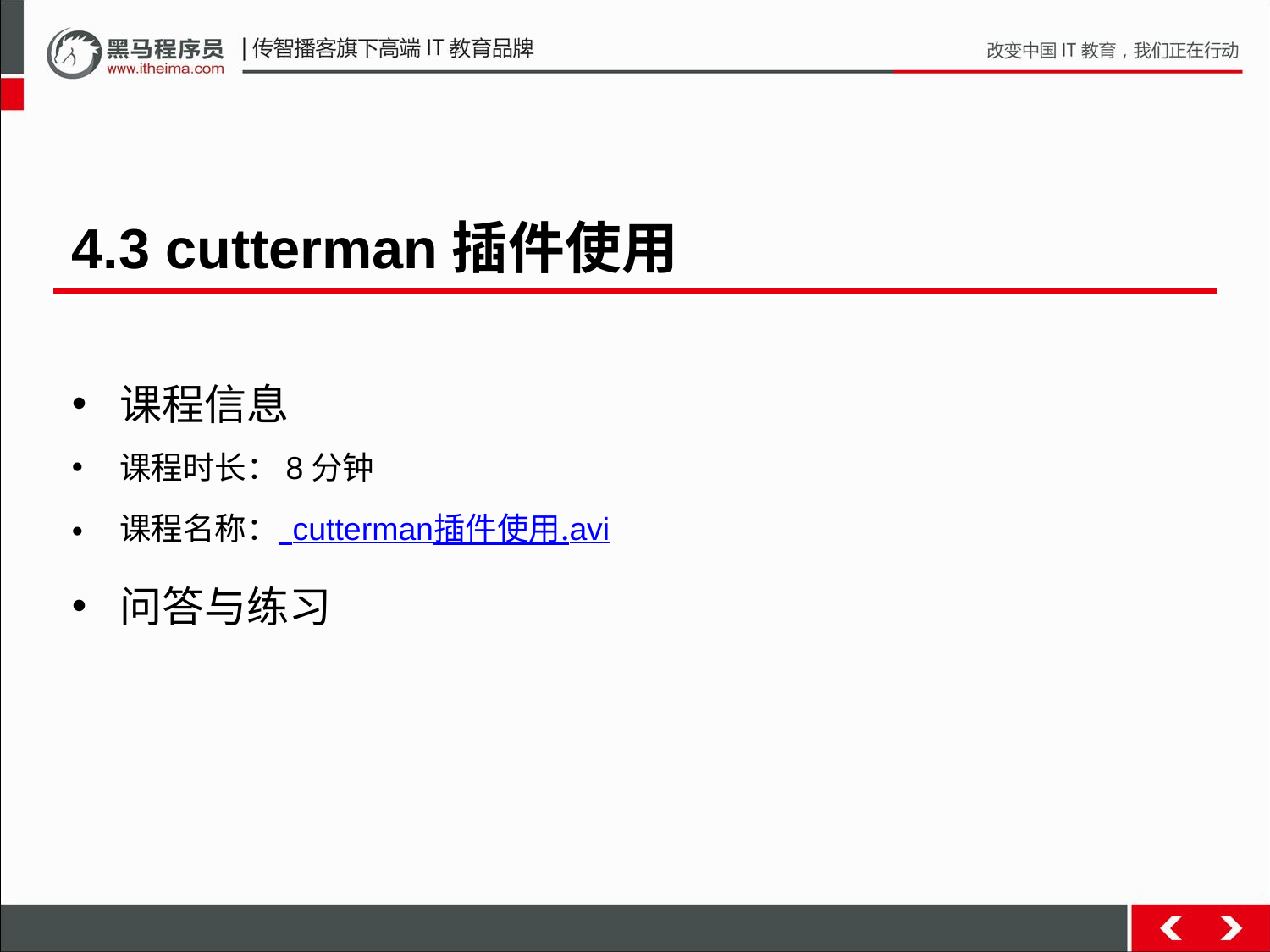

4.3 cutterman插件使用
课程信息
课程时长：8分钟
课程名称：  cutterman插件使用.avi
问答与练习